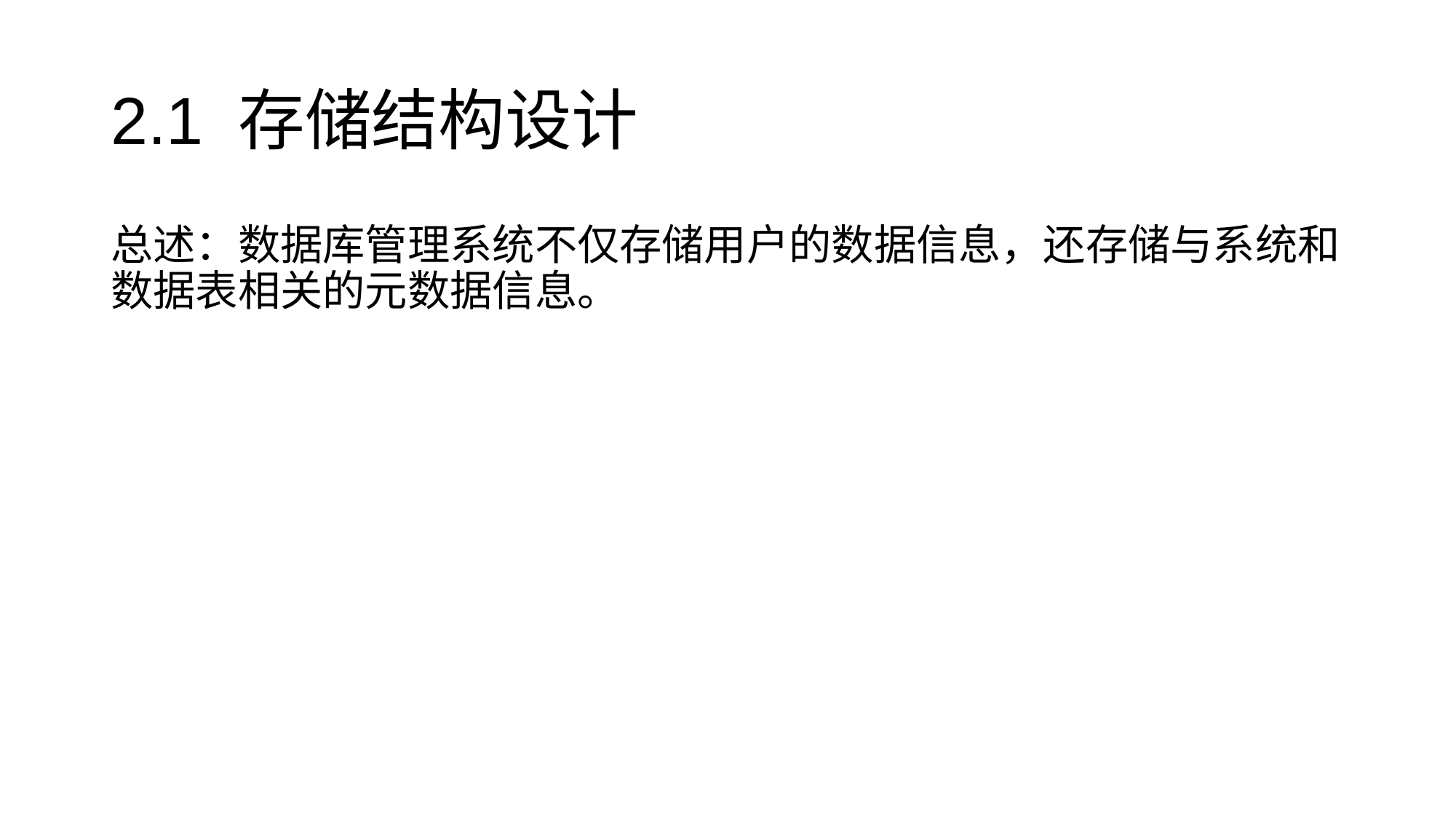

# 2.1 存储结构设计
总述：数据库管理系统不仅存储用户的数据信息，还存储与系统和数据表相关的元数据信息。